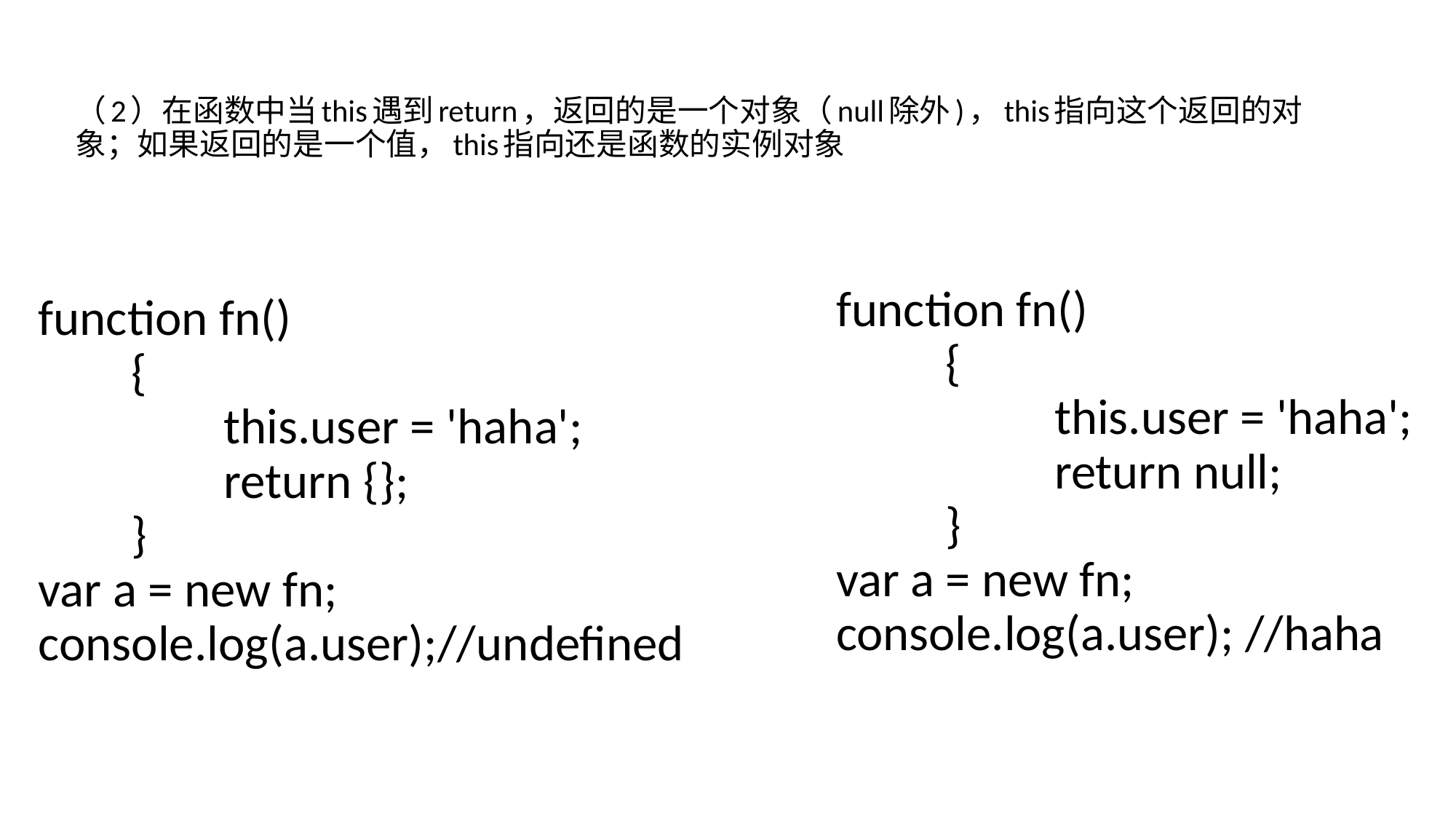

# （2）在函数中当this遇到return，返回的是一个对象（null除外)，this指向这个返回的对象；如果返回的是一个值，this指向还是函数的实例对象
function fn()
	{
   	 	this.user = 'haha';
   	 	return null;
	}
var a = new fn;
console.log(a.user); //haha
function fn()
	{
    		this.user = 'haha';
    		return {};
	}
var a = new fn;
console.log(a.user);//undefined